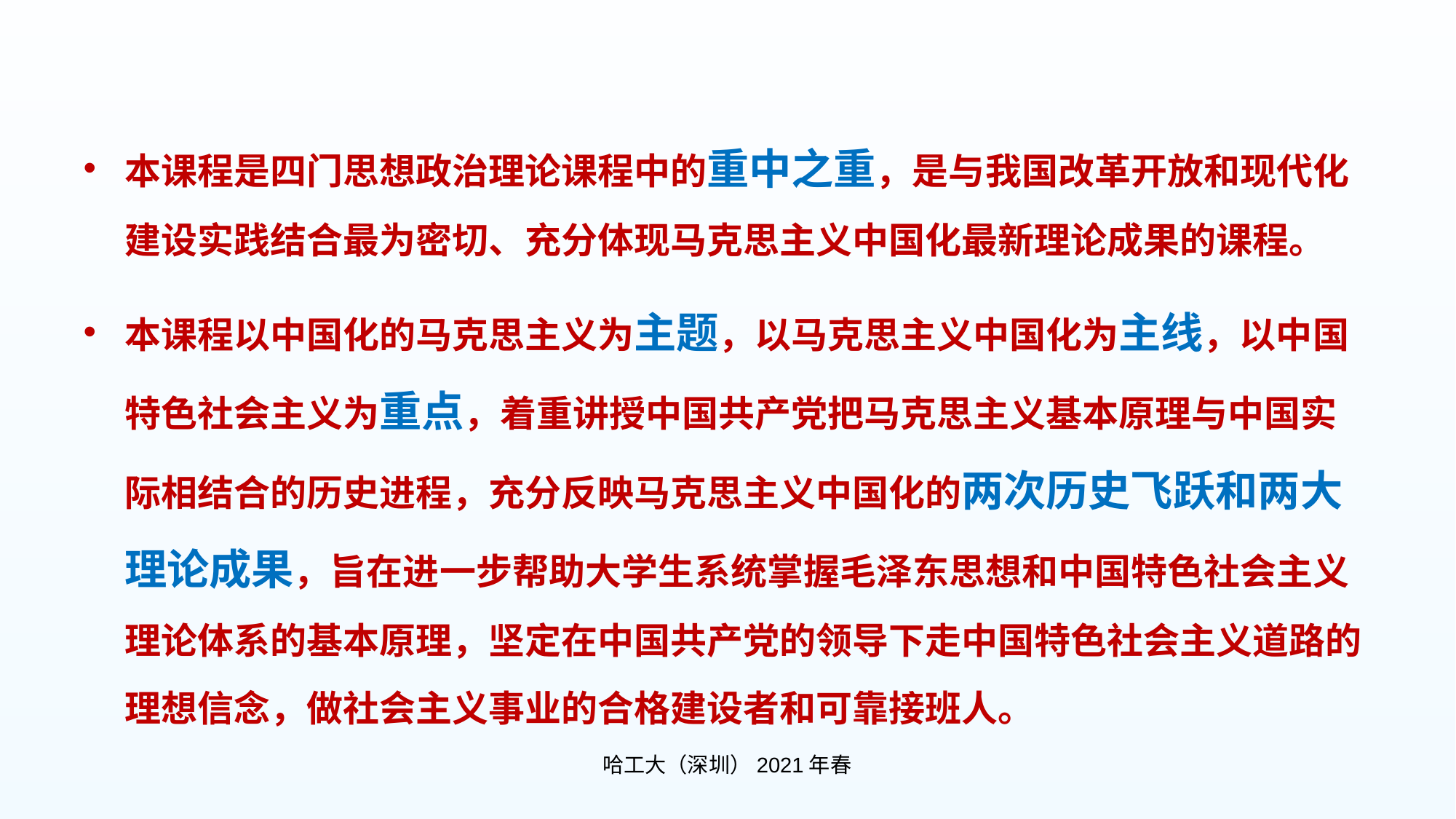

本课程是四门思想政治理论课程中的重中之重，是与我国改革开放和现代化建设实践结合最为密切、充分体现马克思主义中国化最新理论成果的课程。
本课程以中国化的马克思主义为主题，以马克思主义中国化为主线，以中国特色社会主义为重点，着重讲授中国共产党把马克思主义基本原理与中国实际相结合的历史进程，充分反映马克思主义中国化的两次历史飞跃和两大理论成果，旨在进一步帮助大学生系统掌握毛泽东思想和中国特色社会主义理论体系的基本原理，坚定在中国共产党的领导下走中国特色社会主义道路的理想信念，做社会主义事业的合格建设者和可靠接班人。
哈工大（深圳）2021年春
9